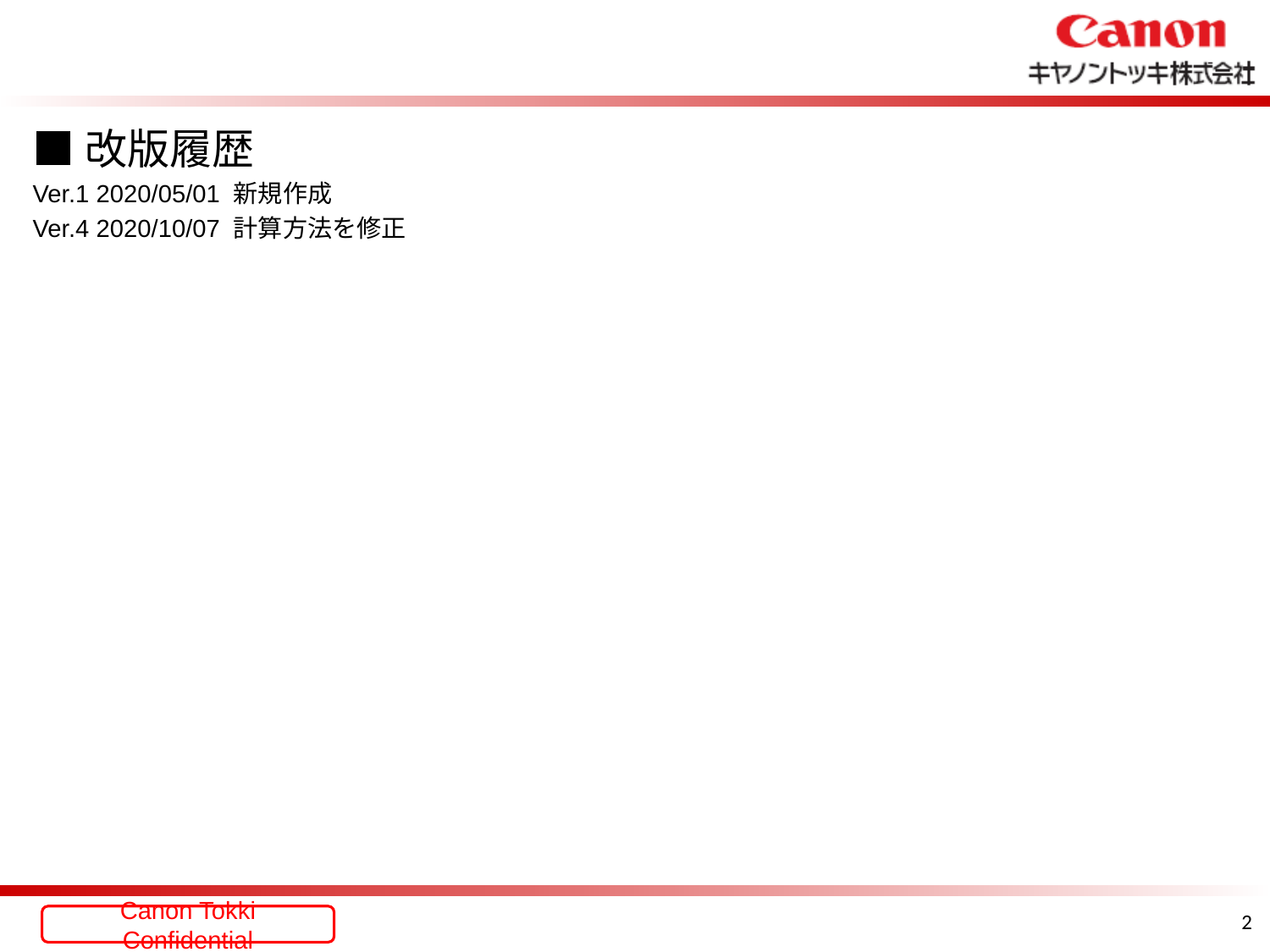

■改版履歴
Ver.1 2020/05/01 新規作成
Ver.4 2020/10/07 計算方法を修正

2